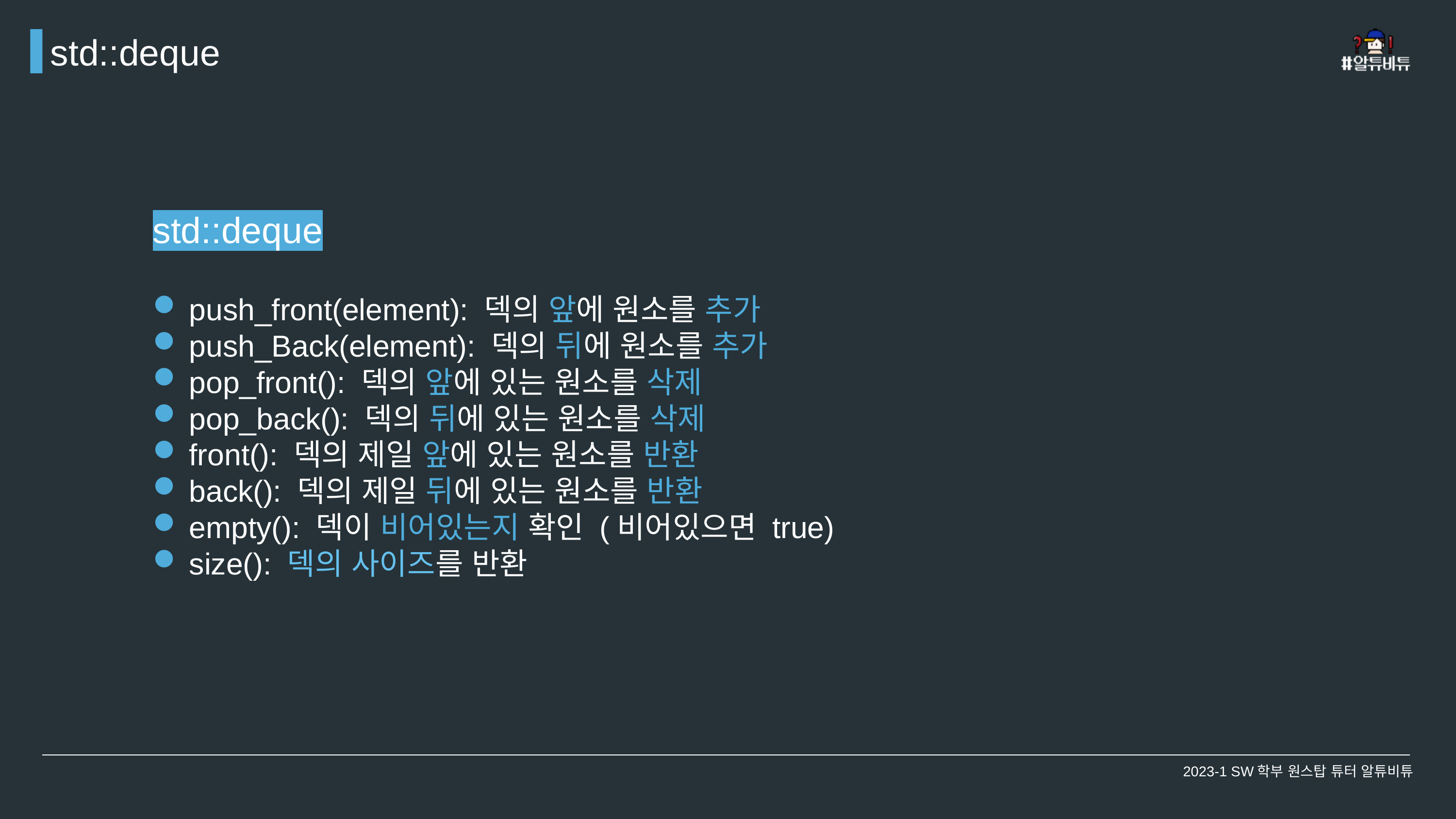

std::deque
std::deque
push_front(element): 덱의 앞에 원소를 추가
push_Back(element): 덱의 뒤에 원소를 추가
pop_front(): 덱의 앞에 있는 원소를 삭제
pop_back(): 덱의 뒤에 있는 원소를 삭제
front(): 덱의 제일 앞에 있는 원소를 반환
back(): 덱의 제일 뒤에 있는 원소를 반환
empty(): 덱이 비어있는지 확인 (비어있으면 true)
size(): 덱의 사이즈를 반환
2023-1 SW학부 원스탑 튜터 알튜비튜